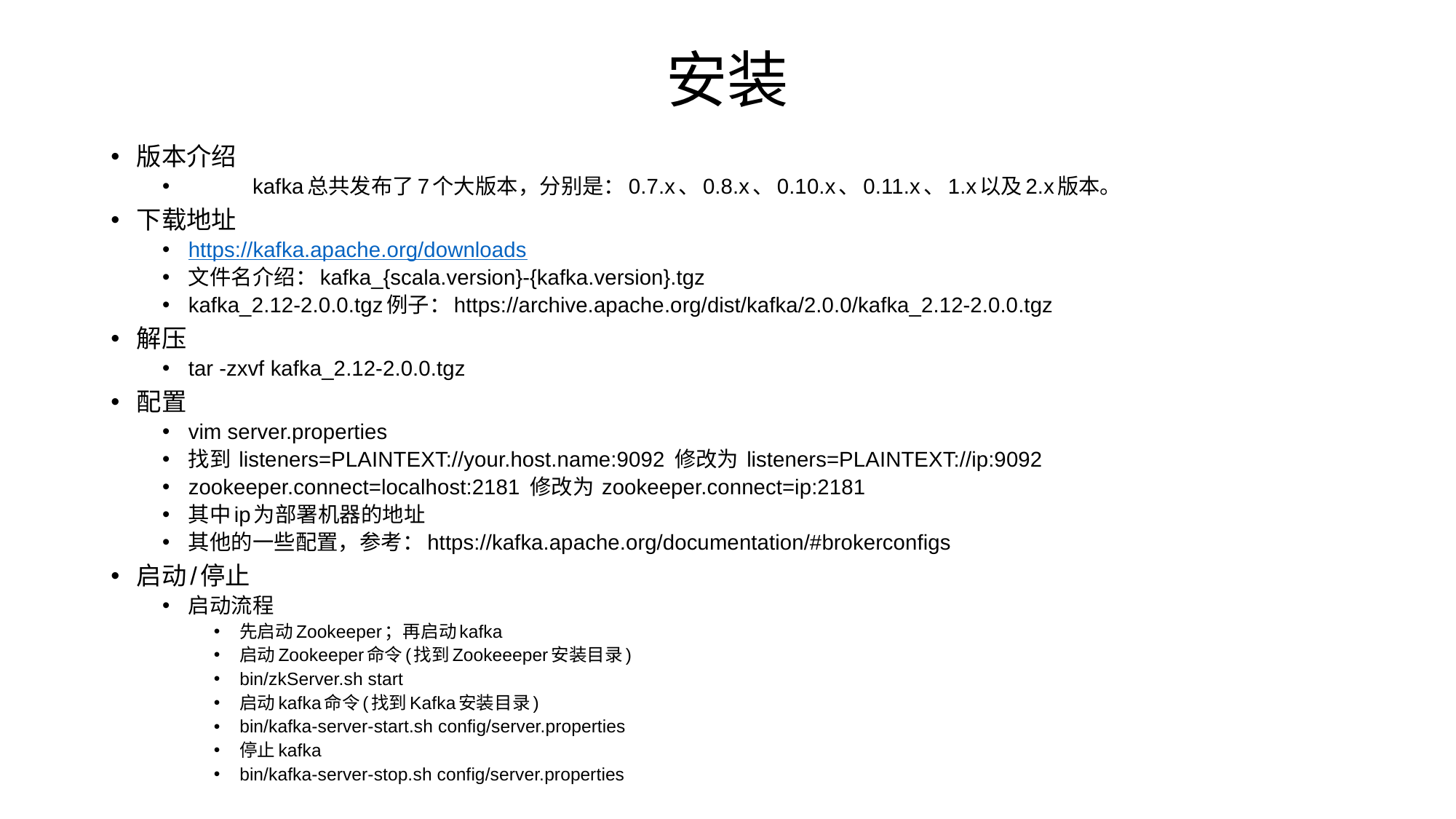

# 安装
版本介绍
	kafka总共发布了7个大版本，分别是：0.7.x、0.8.x、0.10.x、0.11.x、1.x以及2.x版本。
下载地址
https://kafka.apache.org/downloads
文件名介绍：kafka_{scala.version}-{kafka.version}.tgz
kafka_2.12-2.0.0.tgz例子：https://archive.apache.org/dist/kafka/2.0.0/kafka_2.12-2.0.0.tgz
解压
tar -zxvf kafka_2.12-2.0.0.tgz
配置
vim server.properties
找到 listeners=PLAINTEXT://your.host.name:9092 修改为 listeners=PLAINTEXT://ip:9092
zookeeper.connect=localhost:2181 修改为 zookeeper.connect=ip:2181
其中ip为部署机器的地址
其他的一些配置，参考：https://kafka.apache.org/documentation/#brokerconfigs
启动/停止
启动流程
先启动Zookeeper；再启动kafka
启动Zookeeper命令(找到Zookeeeper安装目录)
bin/zkServer.sh start
启动kafka命令(找到Kafka安装目录)
bin/kafka-server-start.sh config/server.properties
停止kafka
bin/kafka-server-stop.sh config/server.properties